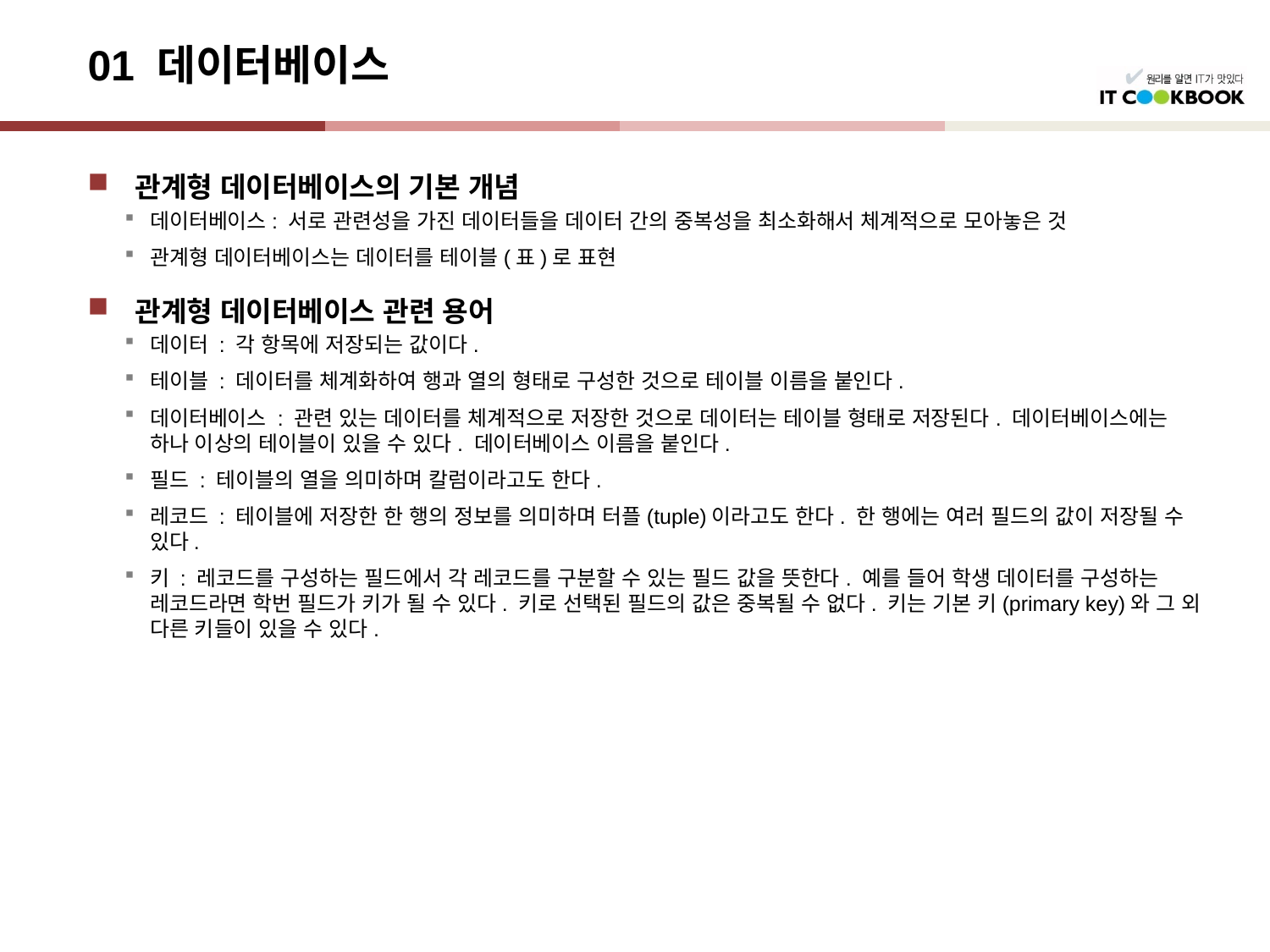

# 01 데이터베이스
관계형 데이터베이스의 기본 개념
데이터베이스: 서로 관련성을 가진 데이터들을 데이터 간의 중복성을 최소화해서 체계적으로 모아놓은 것
관계형 데이터베이스는 데이터를 테이블(표)로 표현
관계형 데이터베이스 관련 용어
데이터 : 각 항목에 저장되는 값이다.
테이블 : 데이터를 체계화하여 행과 열의 형태로 구성한 것으로 테이블 이름을 붙인다.
데이터베이스 : 관련 있는 데이터를 체계적으로 저장한 것으로 데이터는 테이블 형태로 저장된다. 데이터베이스에는 하나 이상의 테이블이 있을 수 있다. 데이터베이스 이름을 붙인다.
필드 : 테이블의 열을 의미하며 칼럼이라고도 한다.
레코드 : 테이블에 저장한 한 행의 정보를 의미하며 터플(tuple)이라고도 한다. 한 행에는 여러 필드의 값이 저장될 수 있다.
키 : 레코드를 구성하는 필드에서 각 레코드를 구분할 수 있는 필드 값을 뜻한다. 예를 들어 학생 데이터를 구성하는 레코드라면 학번 필드가 키가 될 수 있다. 키로 선택된 필드의 값은 중복될 수 없다. 키는 기본 키(primary key)와 그 외 다른 키들이 있을 수 있다.